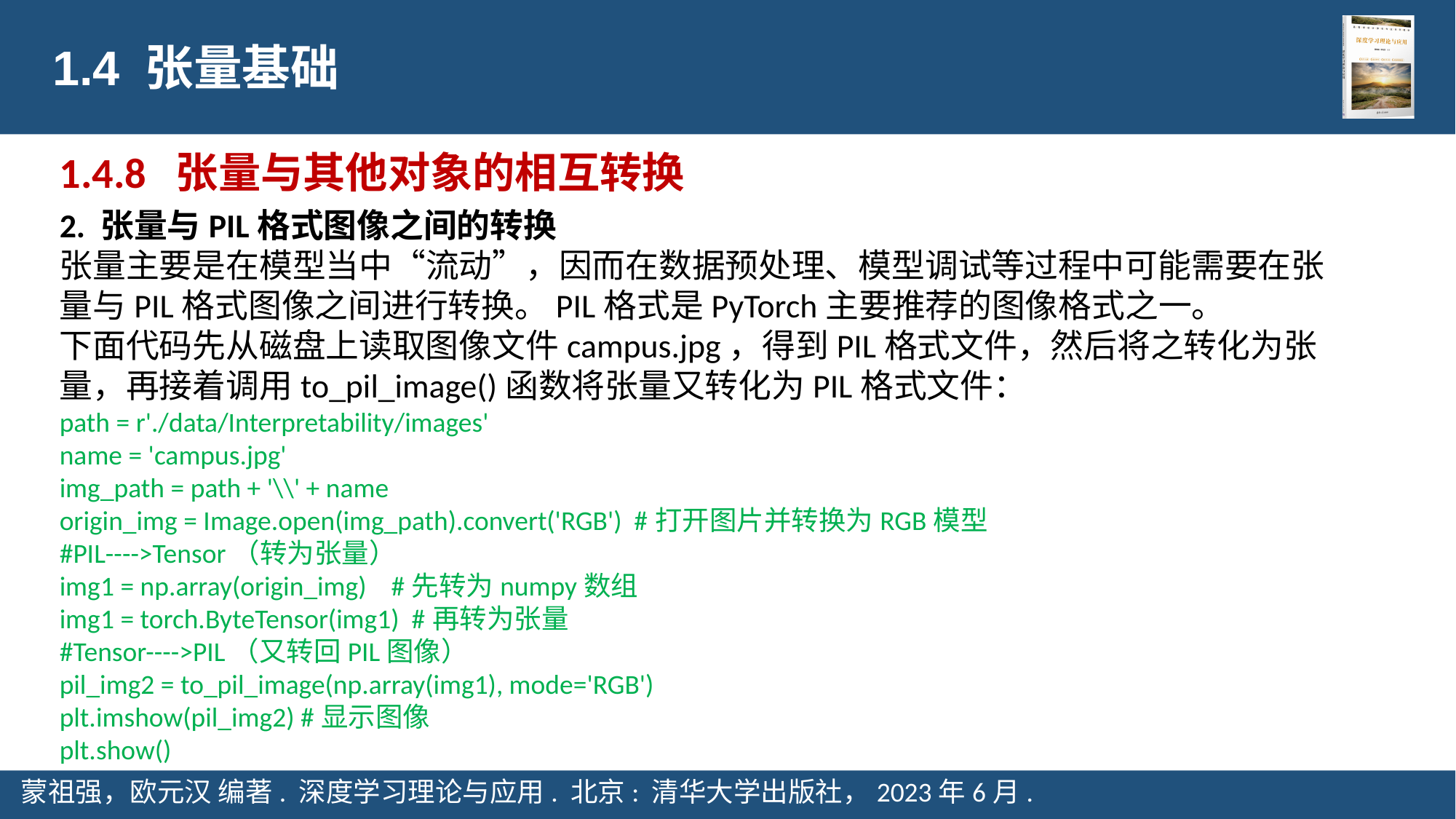

1.4 张量基础

1.4.8  张量与其他对象的相互转换
2. 张量与PIL格式图像之间的转换
张量主要是在模型当中“流动”，因而在数据预处理、模型调试等过程中可能需要在张量与PIL格式图像之间进行转换。PIL格式是PyTorch主要推荐的图像格式之一。
下面代码先从磁盘上读取图像文件campus.jpg，得到PIL格式文件，然后将之转化为张量，再接着调用to_pil_image()函数将张量又转化为PIL格式文件：
path = r'./data/Interpretability/images'
name = 'campus.jpg'
img_path = path + '\\' + name
origin_img = Image.open(img_path).convert('RGB')  #打开图片并转换为RGB模型
#PIL---->Tensor（转为张量）
img1 = np.array(origin_img)    #先转为numpy数组
img1 = torch.ByteTensor(img1)  #再转为张量
#Tensor---->PIL（又转回PIL图像）
pil_img2 = to_pil_image(np.array(img1), mode='RGB')
plt.imshow(pil_img2) #显示图像
plt.show()